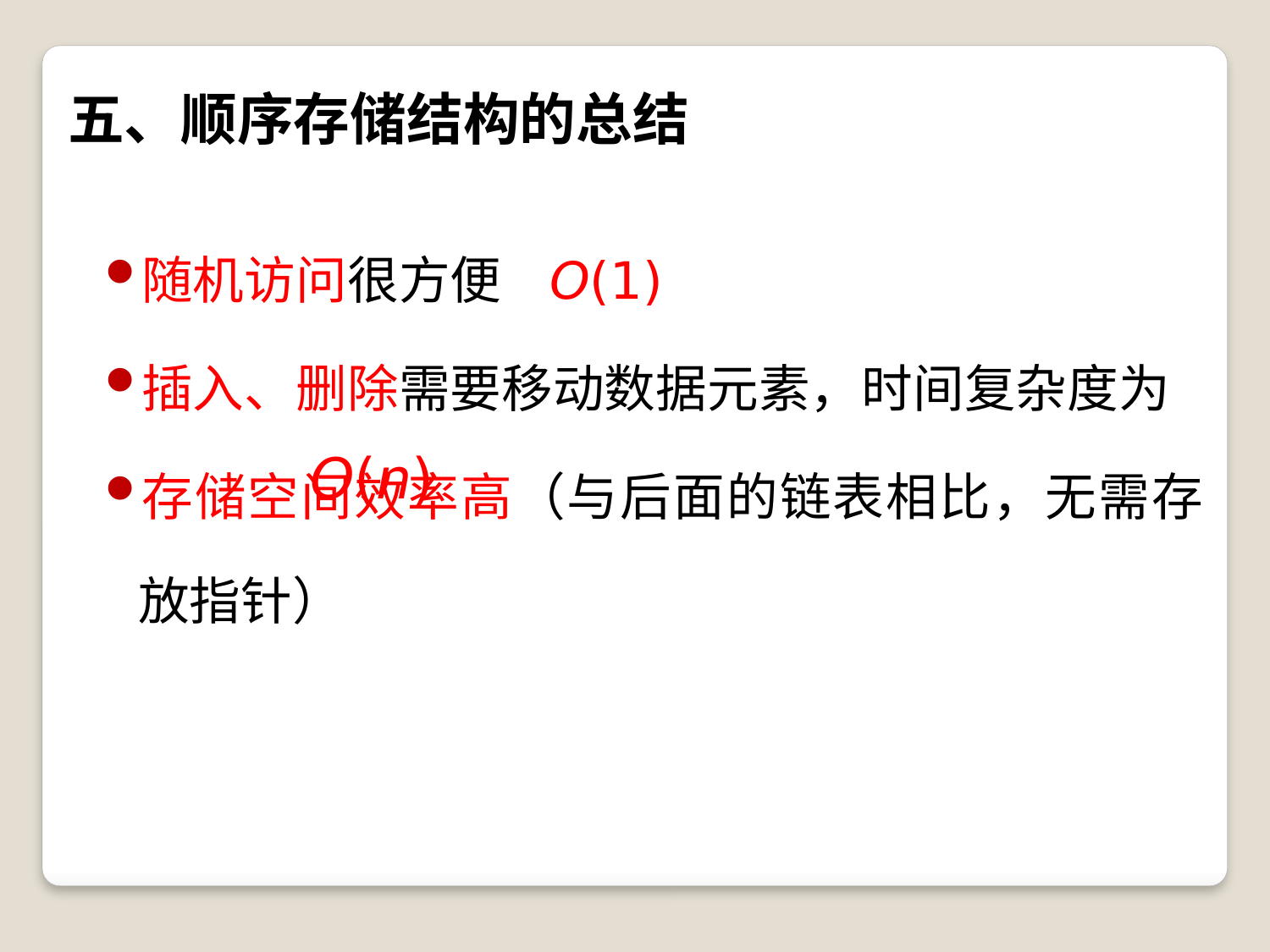

# 五、顺序存储结构的总结

随机访问很方便   O(1)
插入、删除需要移动数据元素，时间复杂度为
存储空间效率高（与后面的链表相比，无需存放指针）
O(n)